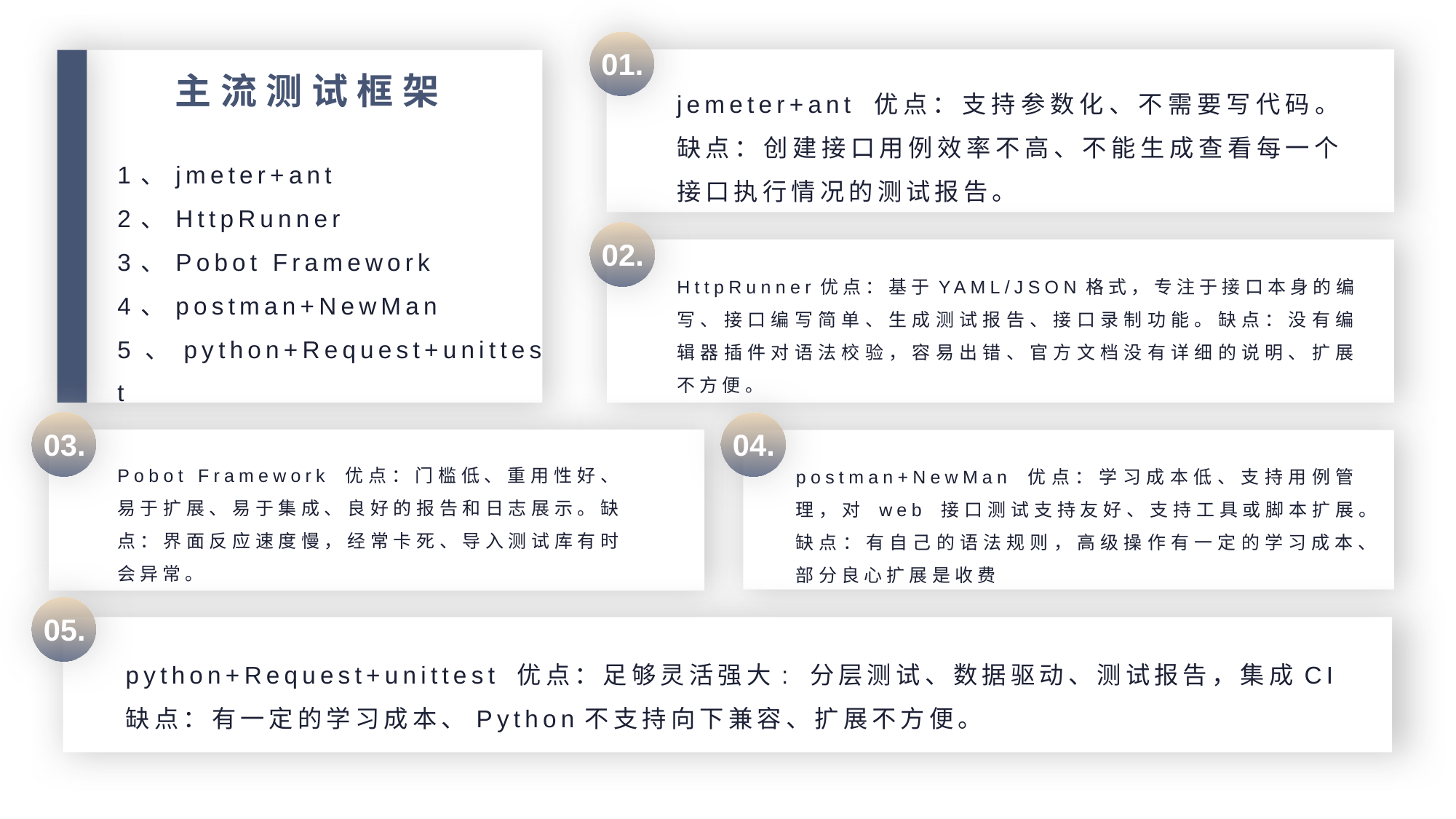

01.

主流测试框架
1、jmeter+ant
2、HttpRunner
3、Pobot Framework
4、postman+NewMan
5、python+Request+unittest
jemeter+ant 优点：支持参数化、不需要写代码。缺点：创建接口用例效率不高、不能生成查看每一个接口执行情况的测试报告。

02.

HttpRunner优点：基于YAML/JSON格式，专注于接口本身的编写、接口编写简单、生成测试报告、接口录制功能。缺点：没有编辑器插件对语法校验，容易出错、官方文档没有详细的说明、扩展不方便。

03.

04.

Pobot Framework 优点：门槛低、重用性好、易于扩展、易于集成、良好的报告和日志展示。缺点：界面反应速度慢，经常卡死、导入测试库有时会异常。
postman+NewMan 优点：学习成本低、支持用例管理，对 web 接口测试支持友好、支持工具或脚本扩展。缺点：有自己的语法规则，高级操作有一定的学习成本、部分良心扩展是收费

05.

python+Request+unittest 优点：足够灵活强大: 分层测试、数据驱动、测试报告，集成CI
缺点：有一定的学习成本、Python不支持向下兼容、扩展不方便。